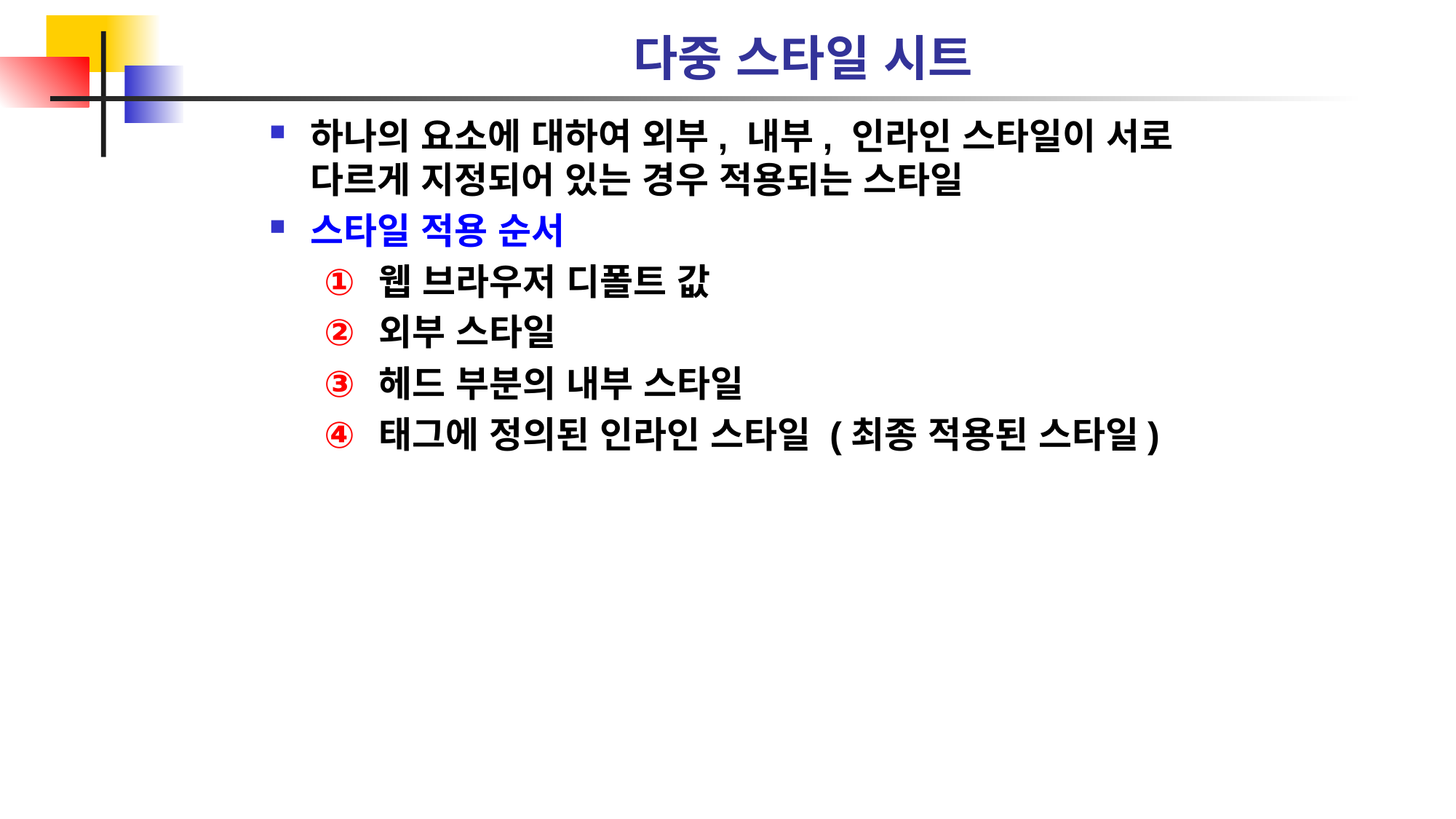

# 다중 스타일 시트
하나의 요소에 대하여 외부, 내부, 인라인 스타일이 서로 다르게 지정되어 있는 경우 적용되는 스타일
스타일 적용 순서
웹 브라우저 디폴트 값
외부 스타일
헤드 부분의 내부 스타일
태그에 정의된 인라인 스타일 (최종 적용된 스타일)